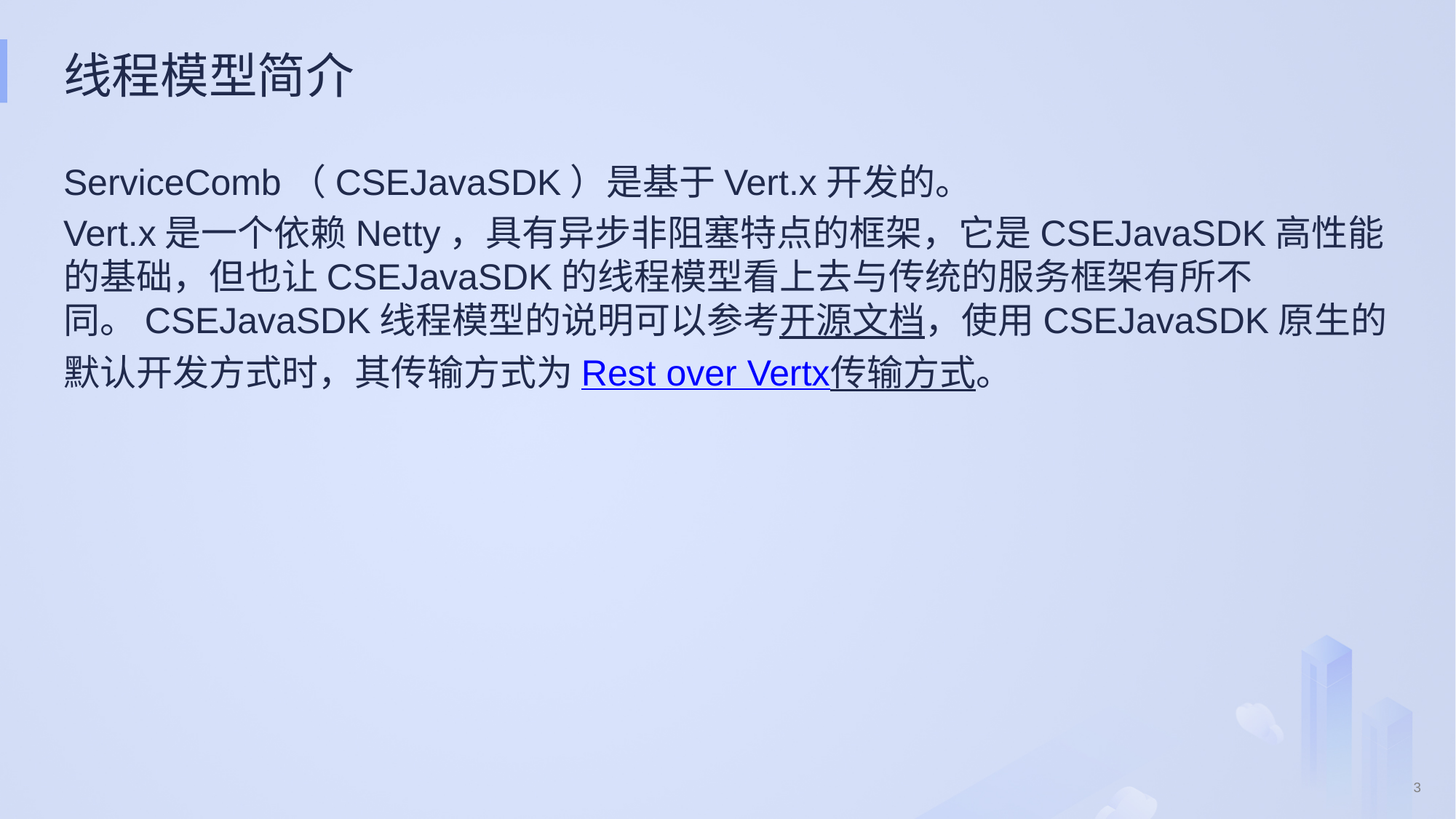

# 线程模型简介
ServiceComb（CSEJavaSDK）是基于Vert.x开发的。
Vert.x是一个依赖Netty，具有异步非阻塞特点的框架，它是CSEJavaSDK高性能的基础，但也让CSEJavaSDK的线程模型看上去与传统的服务框架有所不同。CSEJavaSDK线程模型的说明可以参考开源文档，使用CSEJavaSDK原生的默认开发方式时，其传输方式为Rest over Vertx传输方式。